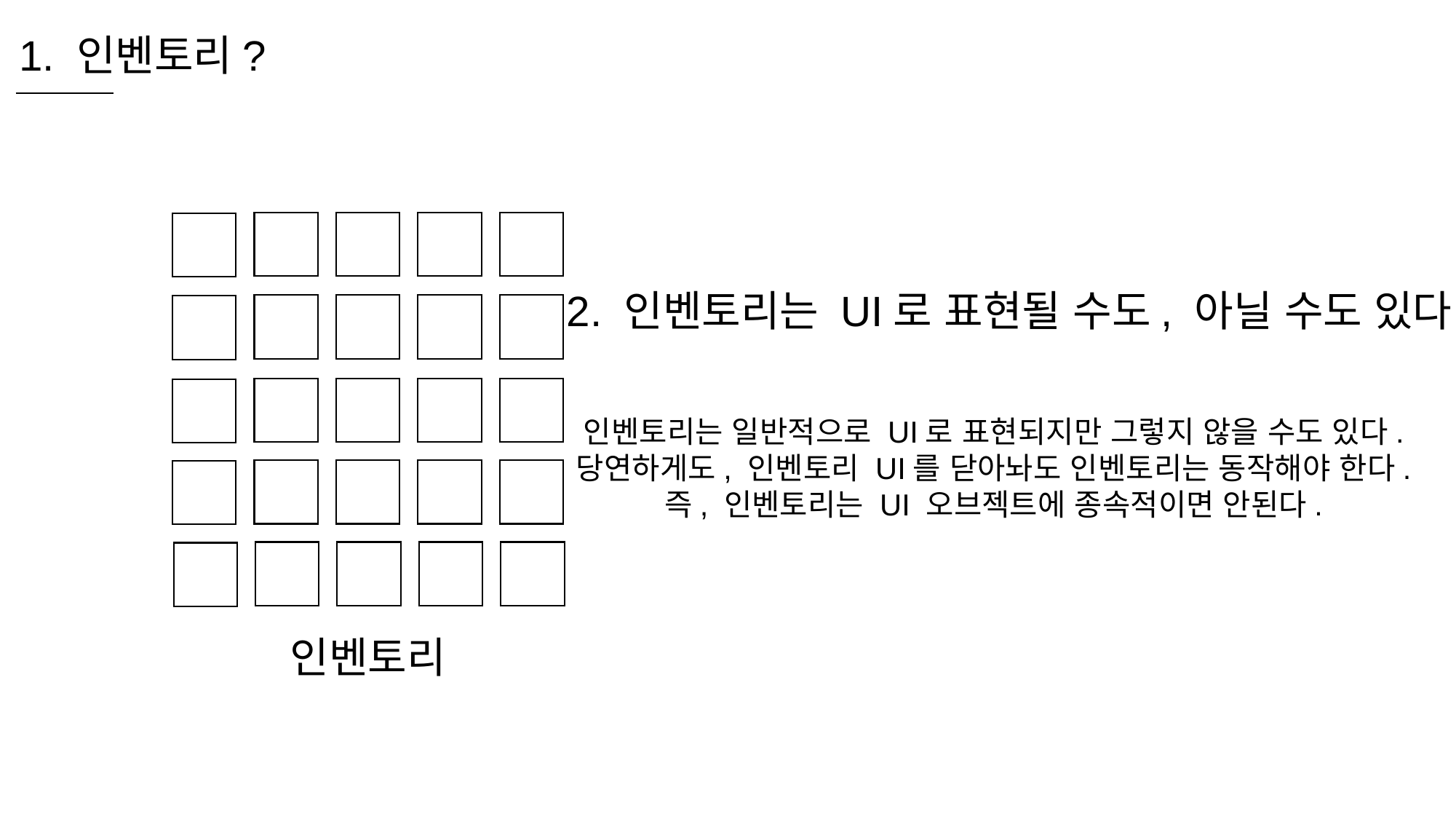

1. 인벤토리?

2. 인벤토리는 UI로 표현될 수도, 아닐 수도 있다.
인벤토리는 일반적으로 UI로 표현되지만 그렇지 않을 수도 있다.
당연하게도, 인벤토리 UI를 닫아놔도 인벤토리는 동작해야 한다.
즉, 인벤토리는 UI 오브젝트에 종속적이면 안된다.
인벤토리